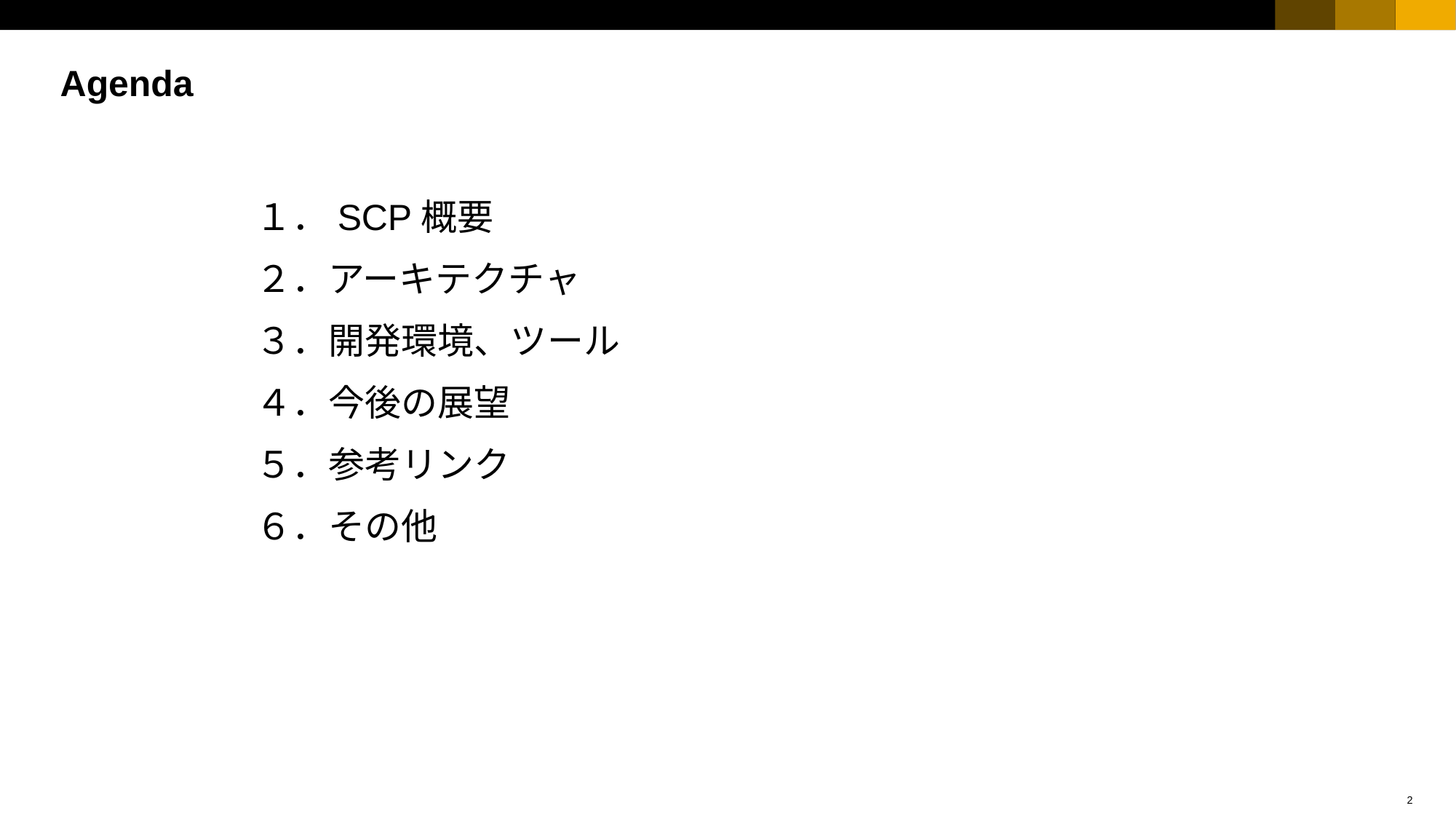

# Agenda
１．SCP概要
２．アーキテクチャ
３．開発環境、ツール
４．今後の展望
５．参考リンク
６．その他